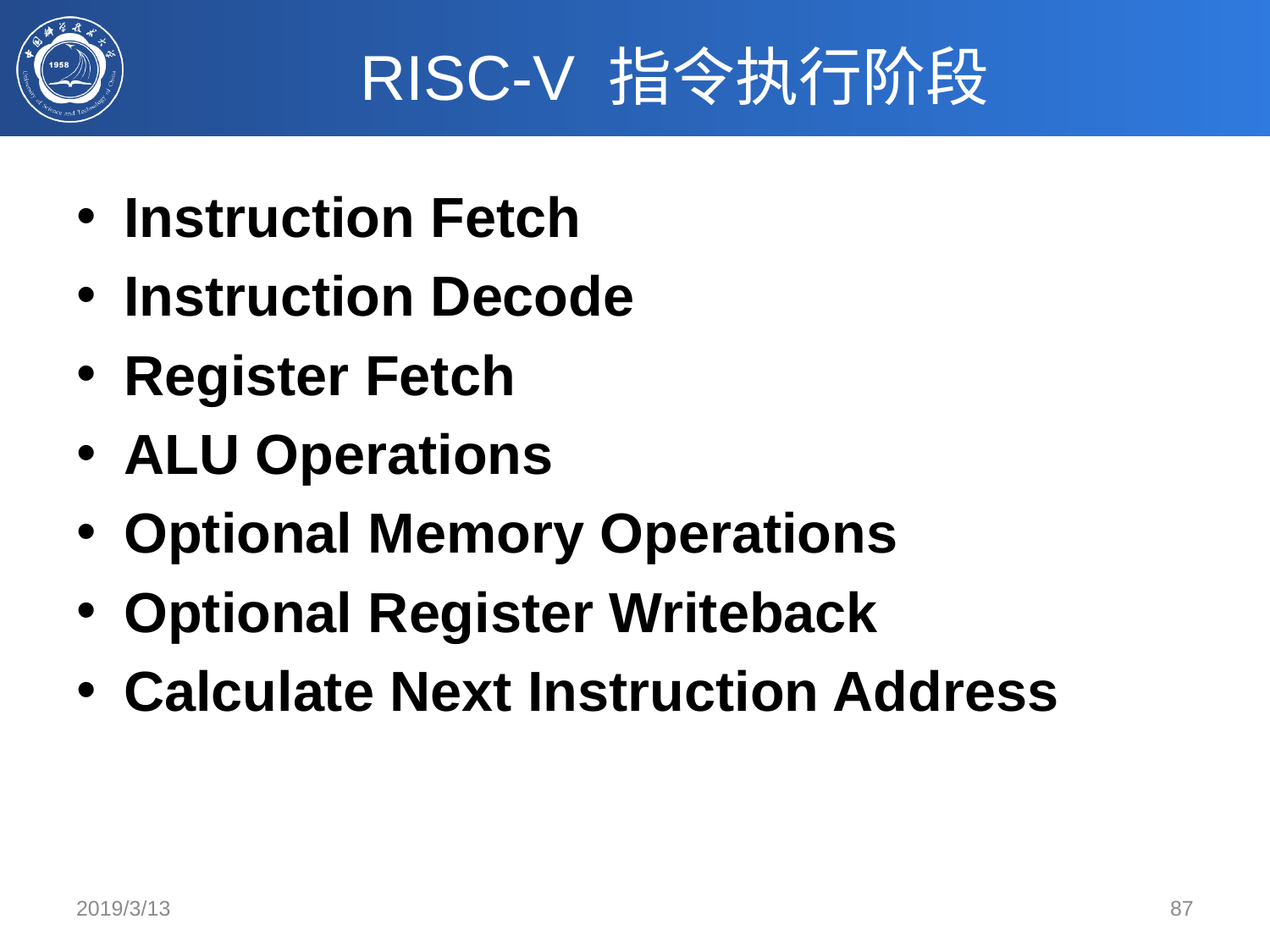

# RISC-V 指令执行阶段
Instruction Fetch
Instruction Decode
Register Fetch
ALU Operations
Optional Memory Operations
Optional Register Writeback
Calculate Next Instruction Address
2019/3/13
87